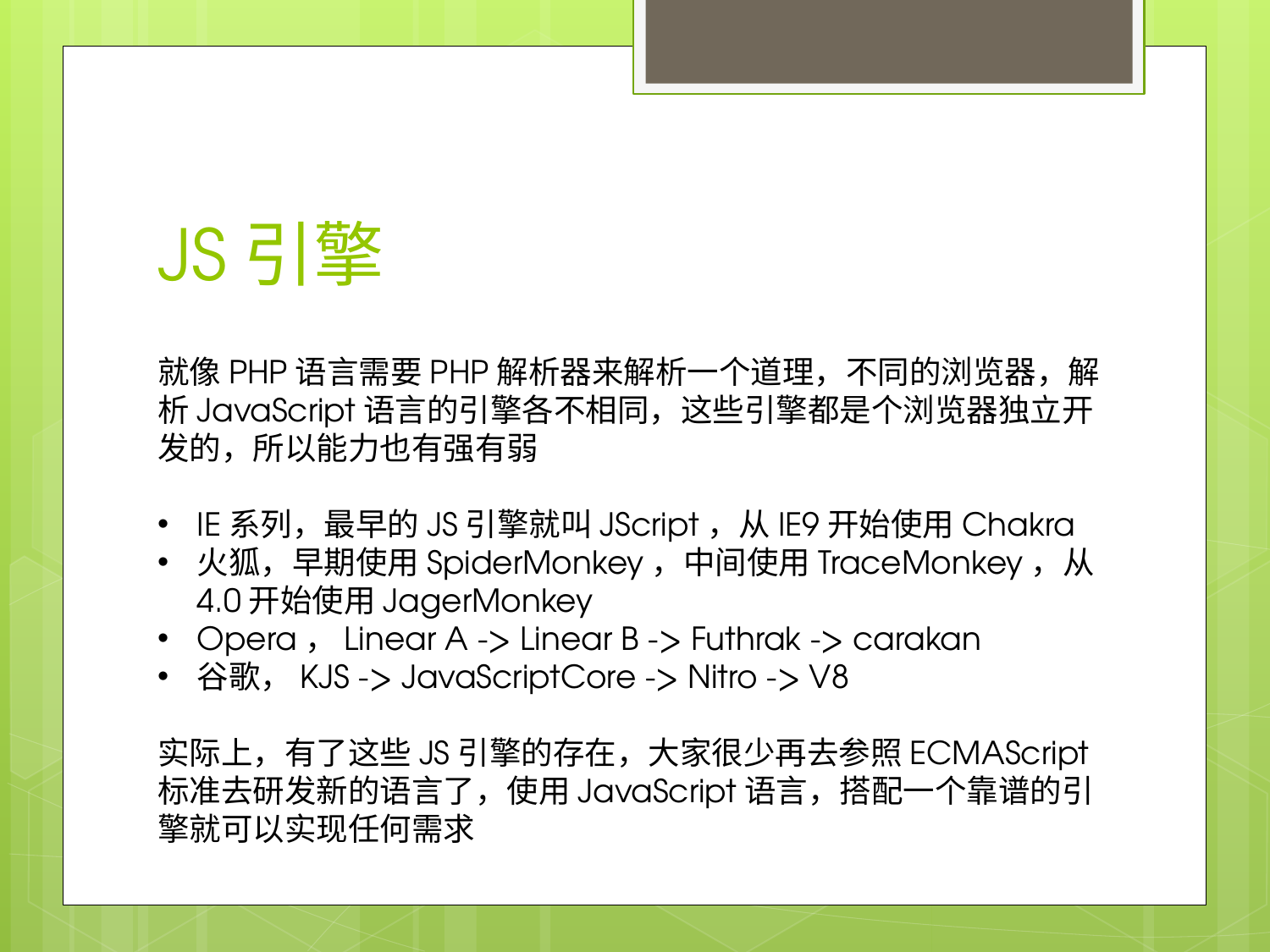

# JS引擎
就像PHP语言需要PHP解析器来解析一个道理，不同的浏览器，解析JavaScript语言的引擎各不相同，这些引擎都是个浏览器独立开发的，所以能力也有强有弱

IE系列，最早的JS引擎就叫JScript，从IE9开始使用Chakra
火狐，早期使用SpiderMonkey，中间使用TraceMonkey，从4.0开始使用JagerMonkey
Opera，Linear A -> Linear B -> Futhrak -> carakan
谷歌，KJS -> JavaScriptCore -> Nitro -> V8

实际上，有了这些JS引擎的存在，大家很少再去参照ECMAScript标准去研发新的语言了，使用JavaScript语言，搭配一个靠谱的引擎就可以实现任何需求